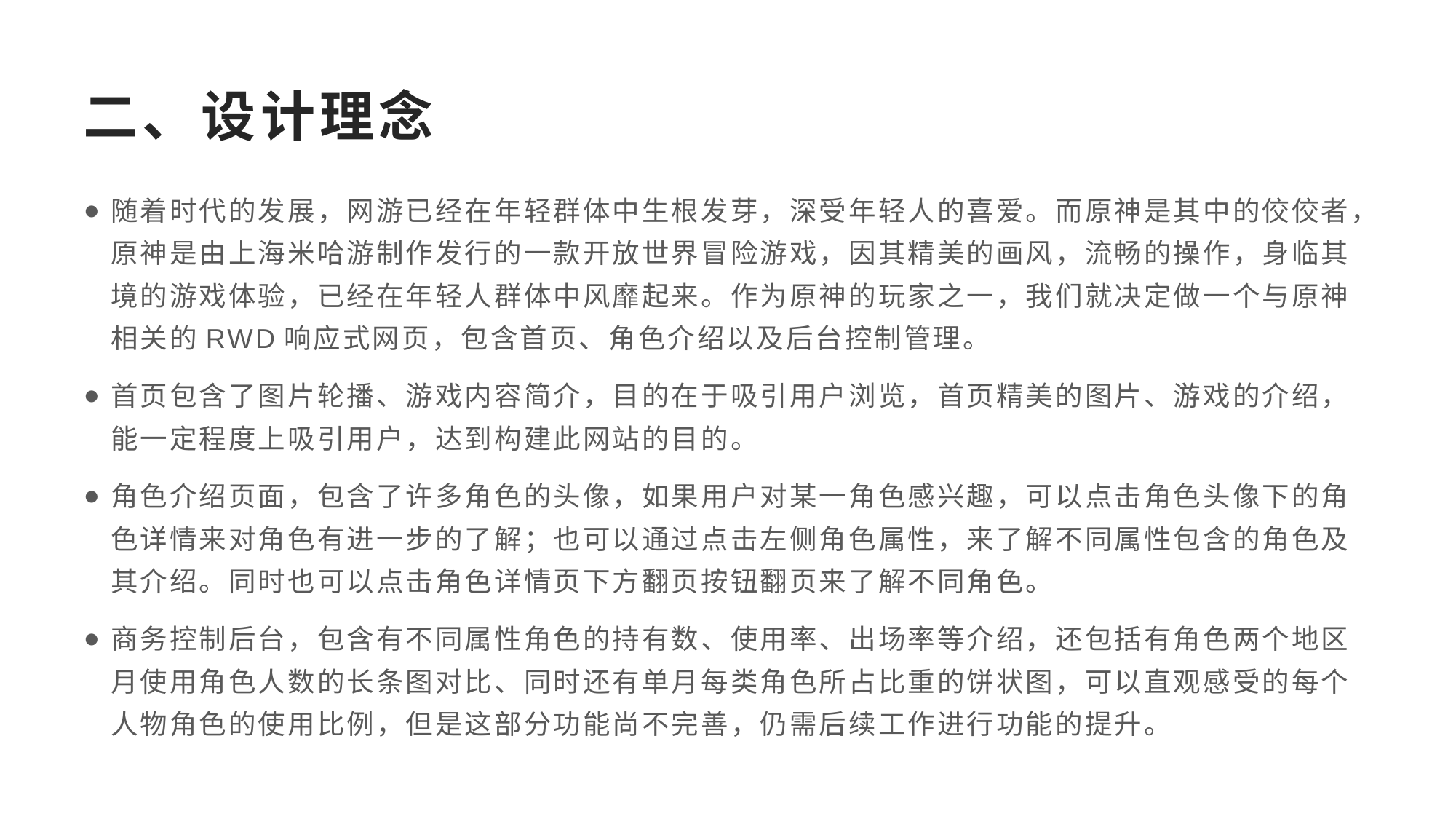

# 二、设计理念
随着时代的发展，网游已经在年轻群体中生根发芽，深受年轻人的喜爱。而原神是其中的佼佼者，原神是由上海米哈游制作发行的一款开放世界冒险游戏，因其精美的画风，流畅的操作，身临其境的游戏体验，已经在年轻人群体中风靡起来。作为原神的玩家之一，我们就决定做一个与原神相关的RWD响应式网页，包含首页、角色介绍以及后台控制管理。
首页包含了图片轮播、游戏内容简介，目的在于吸引用户浏览，首页精美的图片、游戏的介绍，能一定程度上吸引用户，达到构建此网站的目的。
角色介绍页面，包含了许多角色的头像，如果用户对某一角色感兴趣，可以点击角色头像下的角色详情来对角色有进一步的了解；也可以通过点击左侧角色属性，来了解不同属性包含的角色及其介绍。同时也可以点击角色详情页下方翻页按钮翻页来了解不同角色。
商务控制后台，包含有不同属性角色的持有数、使用率、出场率等介绍，还包括有角色两个地区月使用角色人数的长条图对比、同时还有单月每类角色所占比重的饼状图，可以直观感受的每个人物角色的使用比例，但是这部分功能尚不完善，仍需后续工作进行功能的提升。